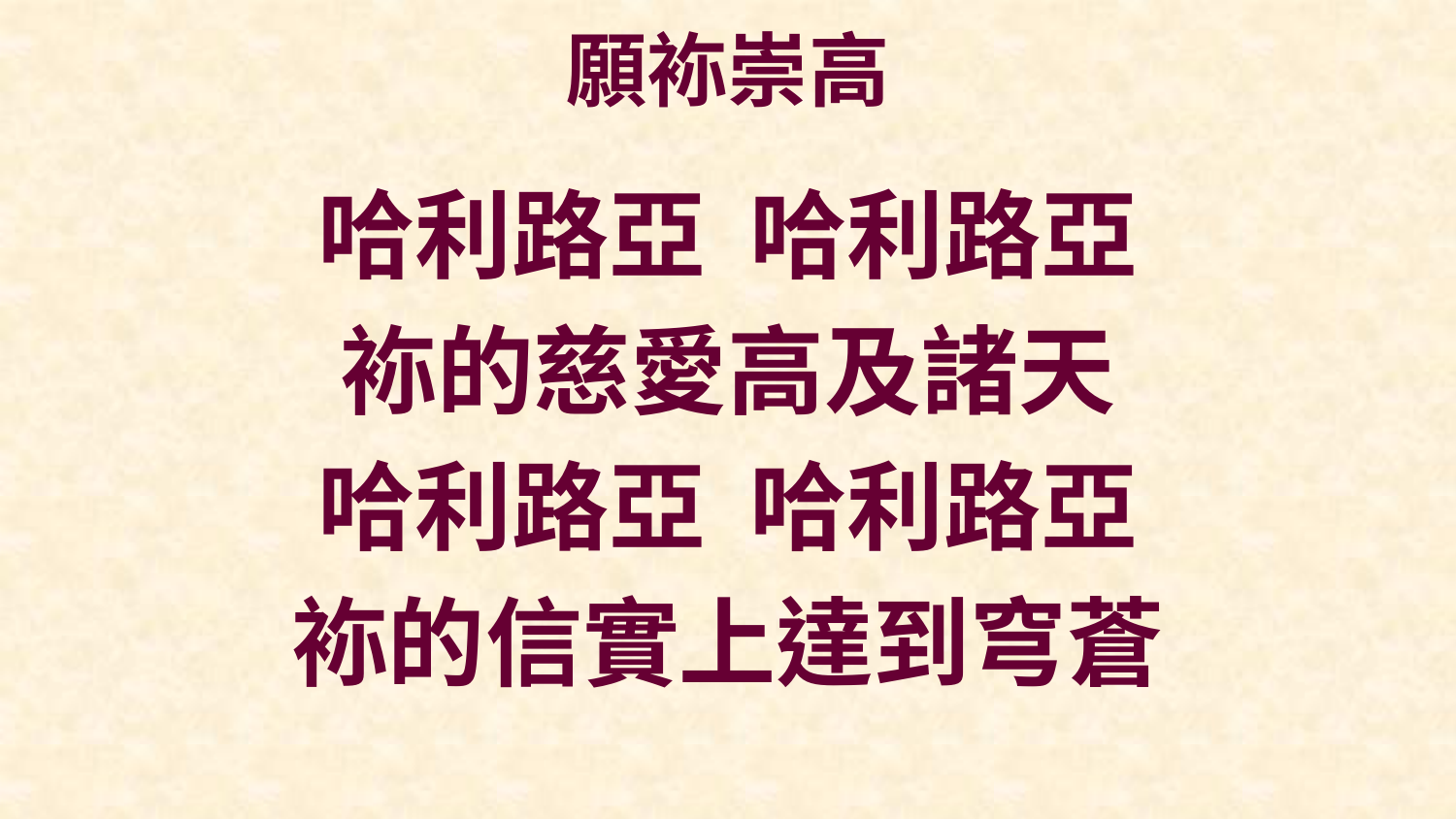

# 願袮崇高
哈利路亞  哈利路亞
袮的慈愛高及諸天
哈利路亞  哈利路亞
袮的信實上達到穹蒼